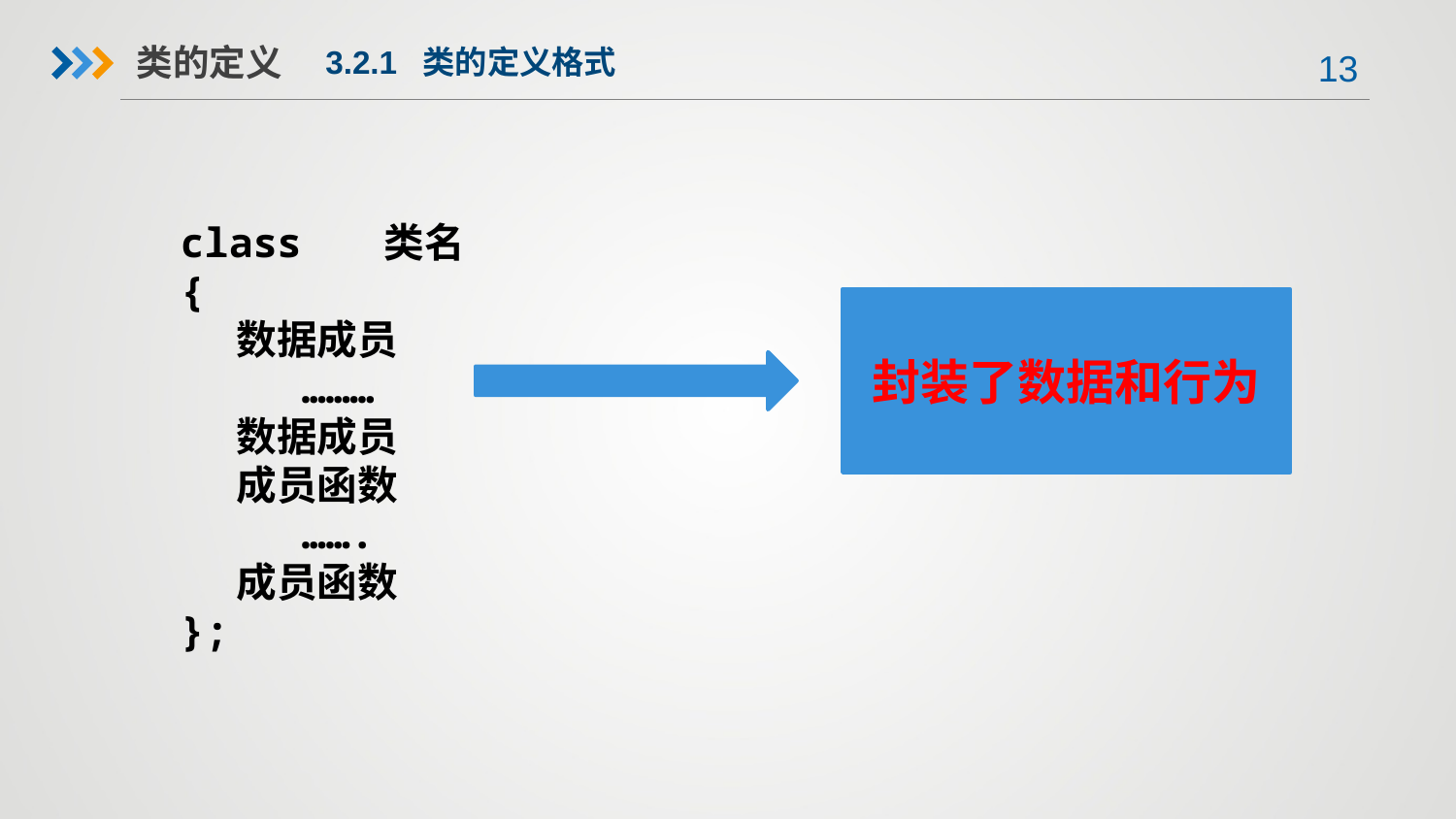

类的定义
3.2.1  类的定义格式
class   类名 {
     数据成员
     ………
     数据成员
     成员函数
     …….
     成员函数
};

封装了数据和行为